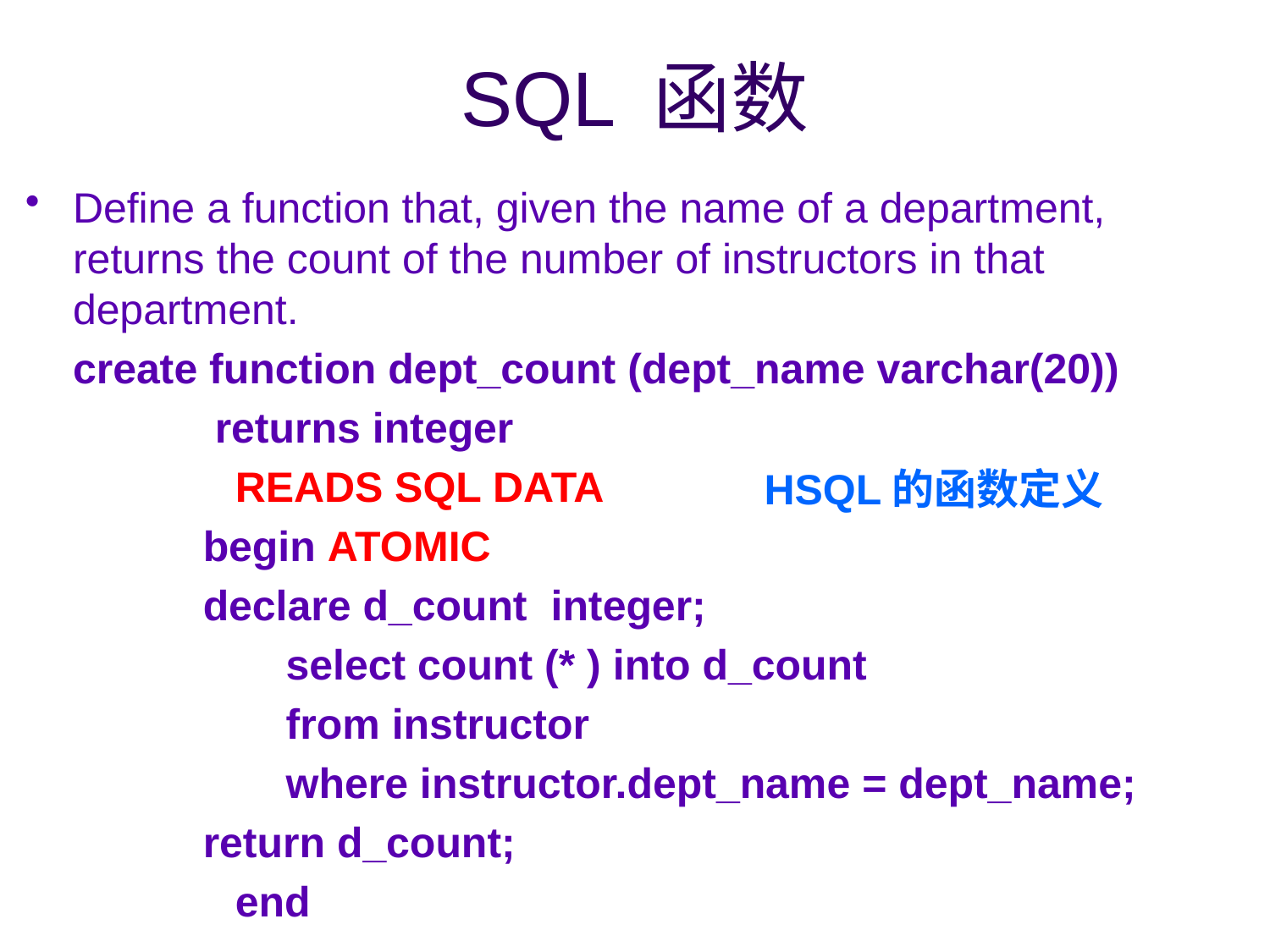

# SQL 函数
Define a function that, given the name of a department, returns the count of the number of instructors in that department.
  	create function dept_count (dept_name varchar(20))
                returns integer
		   READS SQL DATA
               begin ATOMIC
               declare d_count  integer;
                      select count (* ) into d_count
                      from instructor
                      where instructor.dept_name = dept_name;
               return d_count;
       	   end
HSQL的函数定义